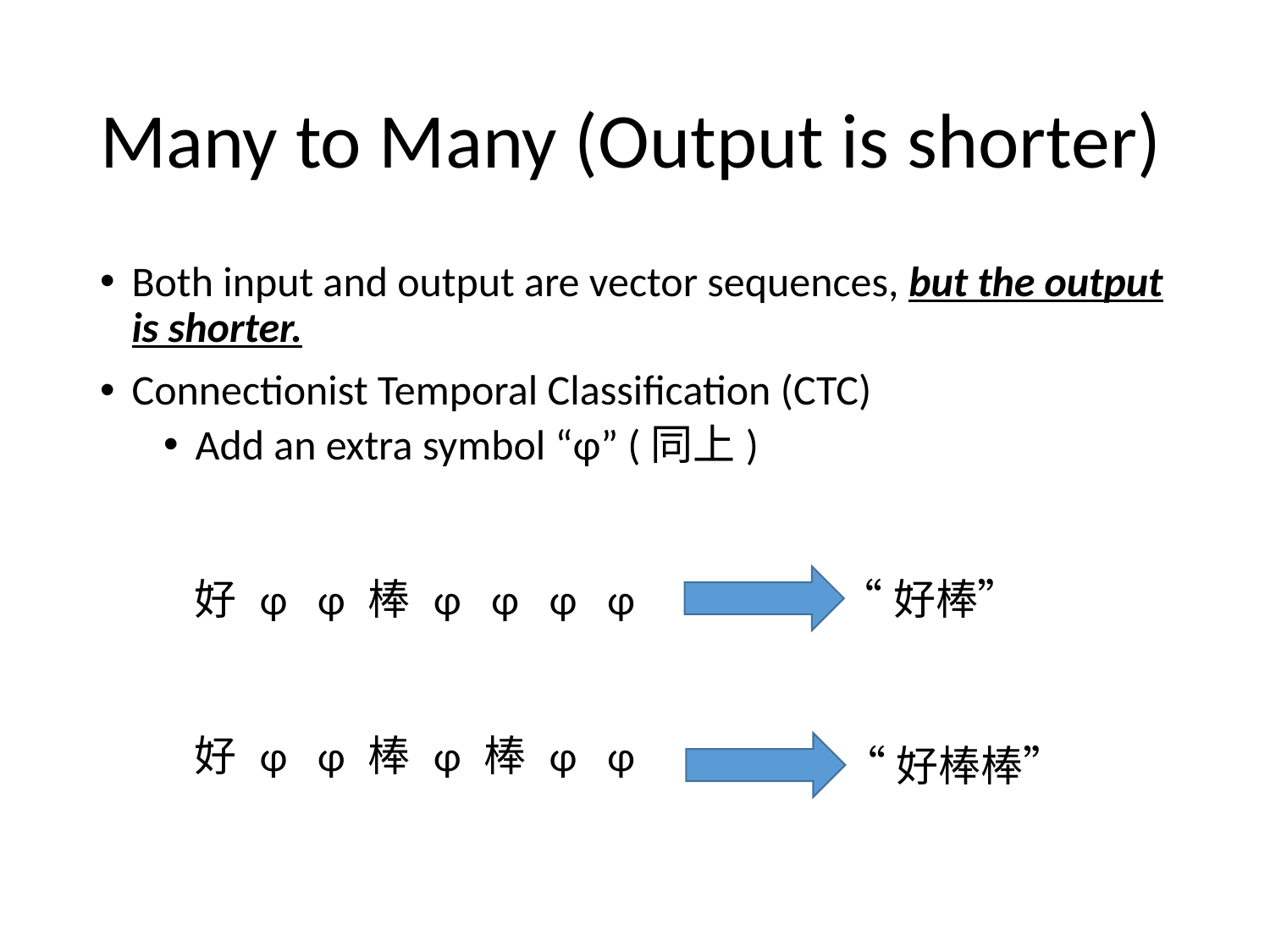

# Many to Many (Output is shorter)
Both input and output are vector sequences, but the output is shorter.
Connectionist Temporal Classification (CTC)
Add an extra symbol “φ” (同上)
好
φ
φ
棒
φ
φ
φ
φ

“好棒”
好
φ
φ
棒
φ
棒
φ
φ

“好棒棒”